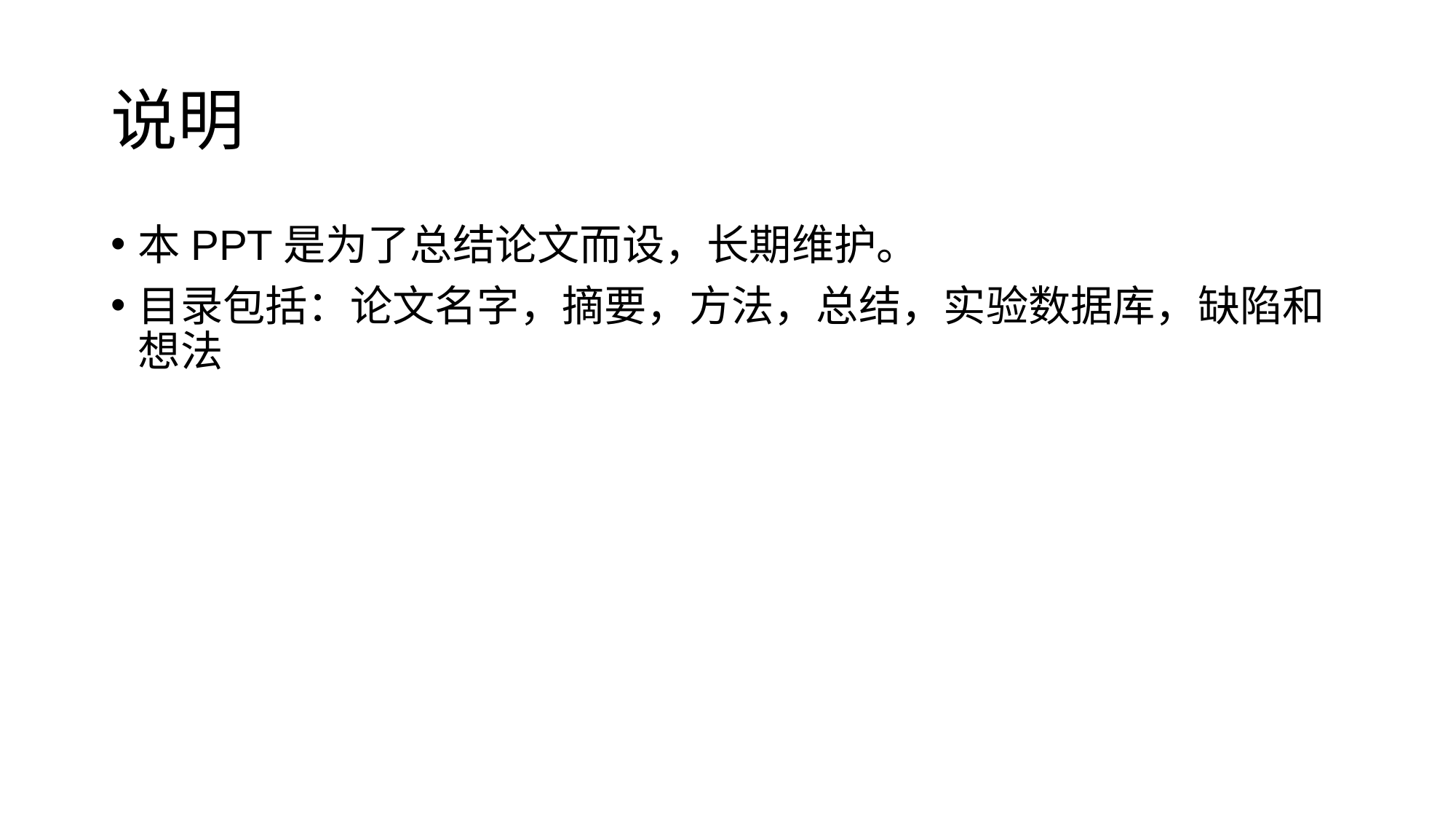

# 说明
本PPT是为了总结论文而设，长期维护。
目录包括：论文名字，摘要，方法，总结，实验数据库，缺陷和想法